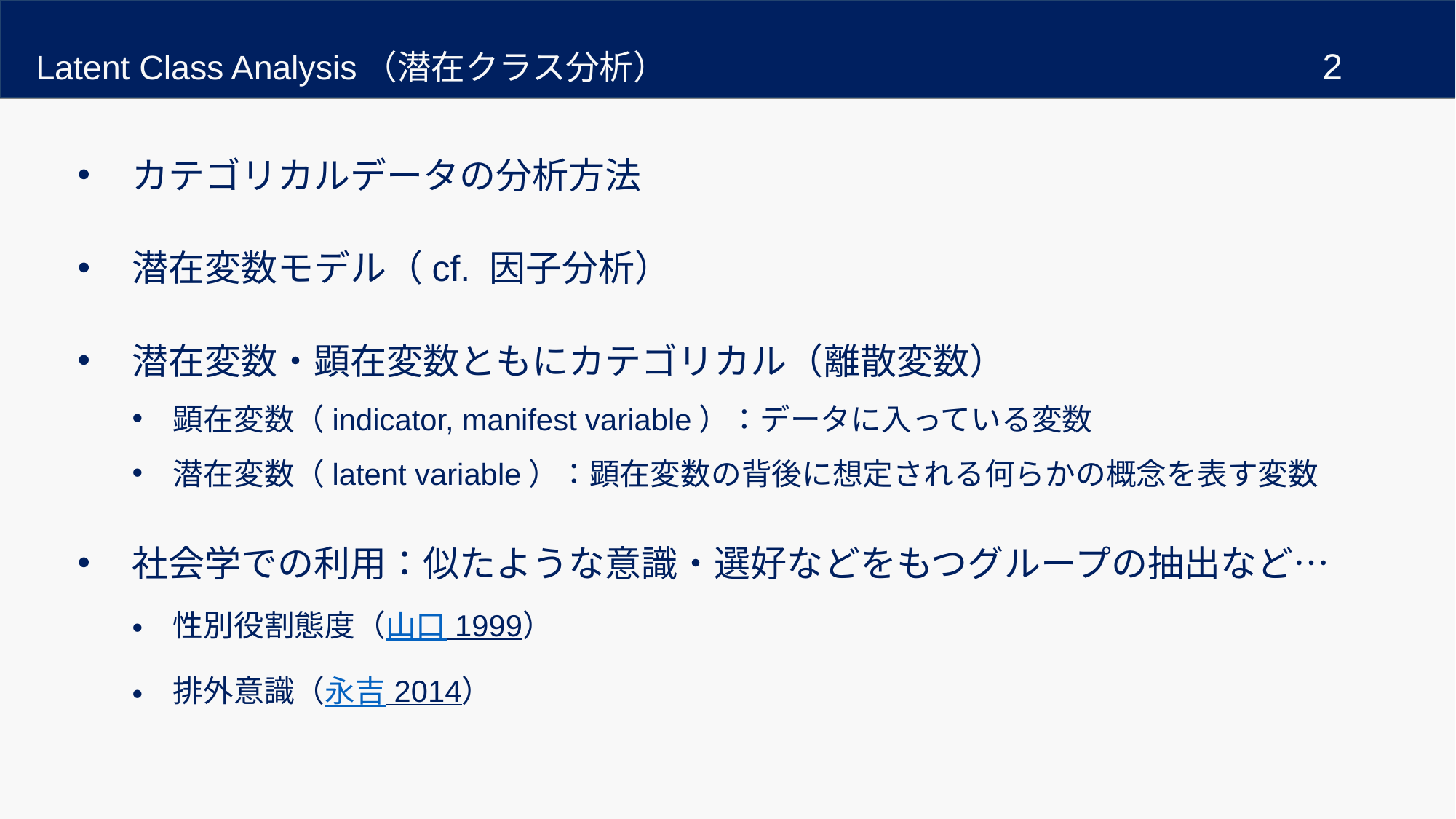

Latent Class Analysis（潜在クラス分析）
カテゴリカルデータの分析方法
潜在変数モデル（cf. 因子分析）
潜在変数・顕在変数ともにカテゴリカル（離散変数）
顕在変数（indicator, manifest variable）：データに入っている変数
潜在変数（latent variable）：顕在変数の背後に想定される何らかの概念を表す変数
社会学での利用：似たような意識・選好などをもつグループの抽出など…
性別役割態度（山口 1999）
排外意識（永吉 2014）